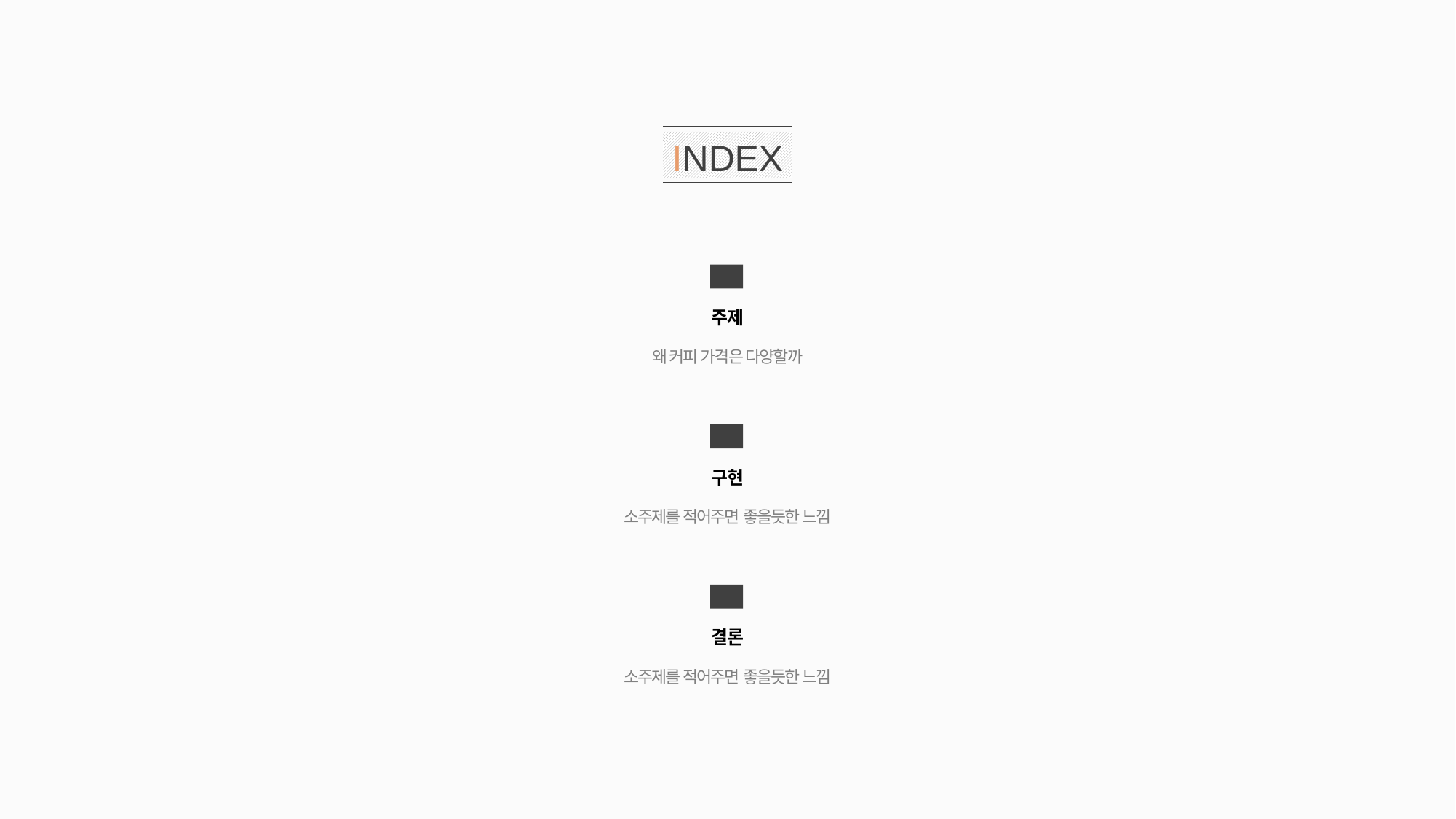

INDEX
01

주제
왜 커피 가격은 다양할까
02

구현
소주제를 적어주면 좋을듯한 느낌
03

결론
소주제를 적어주면 좋을듯한 느낌